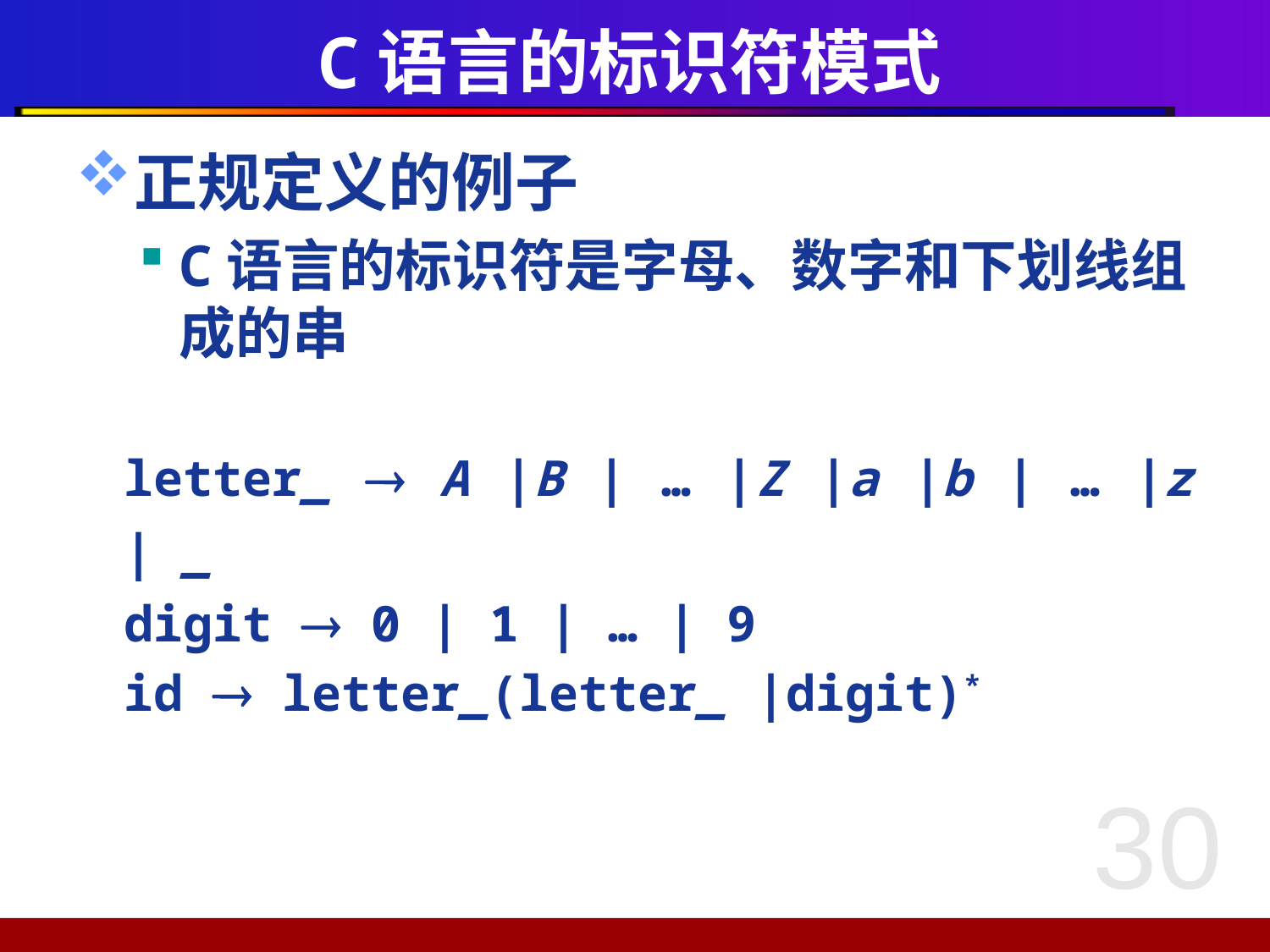

# C语言的标识符模式
正规定义的例子
C语言的标识符是字母、数字和下划线组成的串

	letter_ → A |B | … |Z |a |b | … |z | _
	digit → 0 | 1 | … | 9
	id → letter_(letter_ |digit)*
30